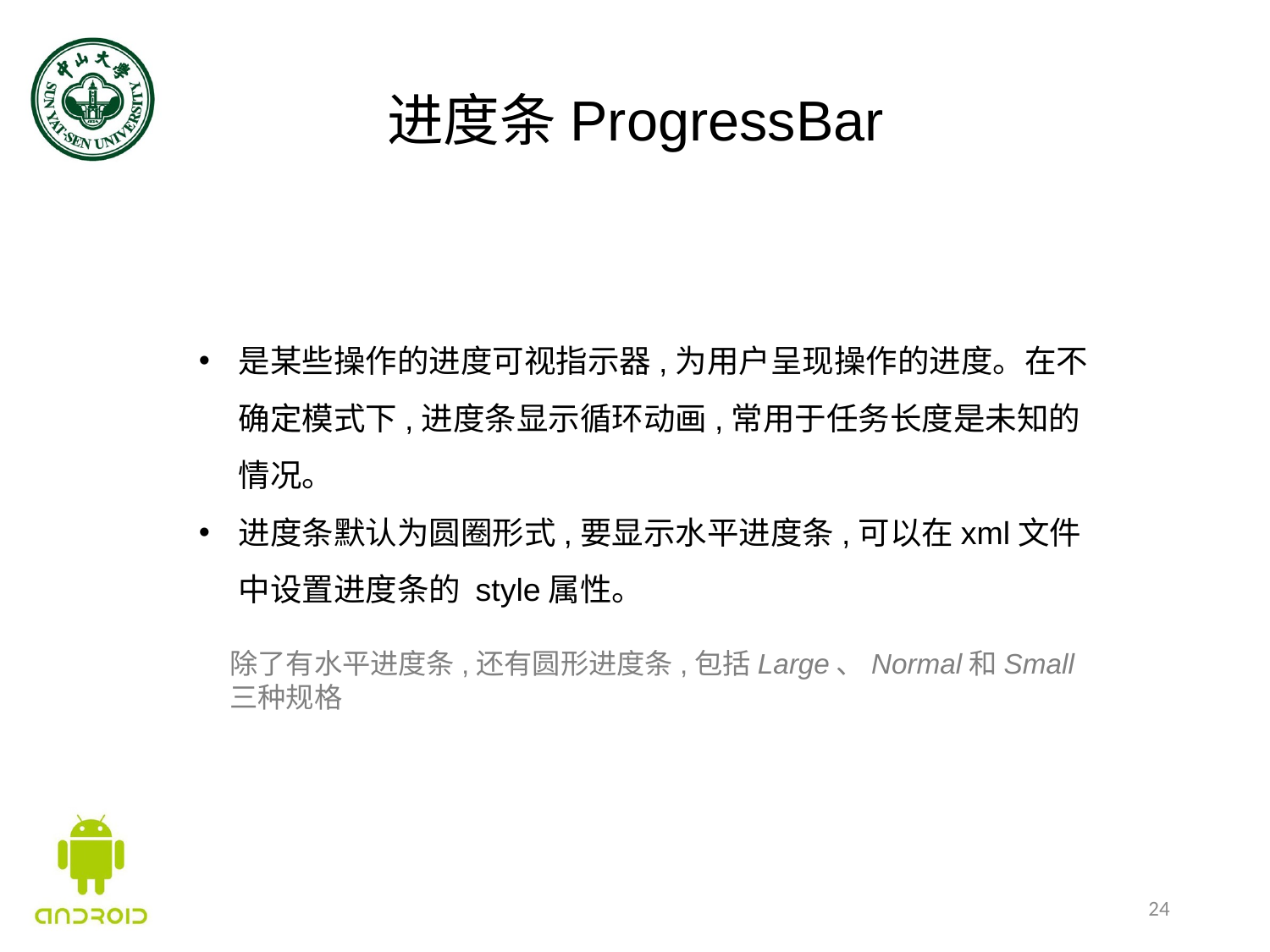

进度条ProgressBar

是某些操作的进度可视指示器,为用户呈现操作的进度。在不确定模式下,进度条显示循环动画,常用于任务长度是未知的情况。
进度条默认为圆圈形式,要显示水平进度条,可以在xml文件中设置进度条的 style属性。
除了有水平进度条,还有圆形进度条,包括Large、Normal和Small三种规格
24